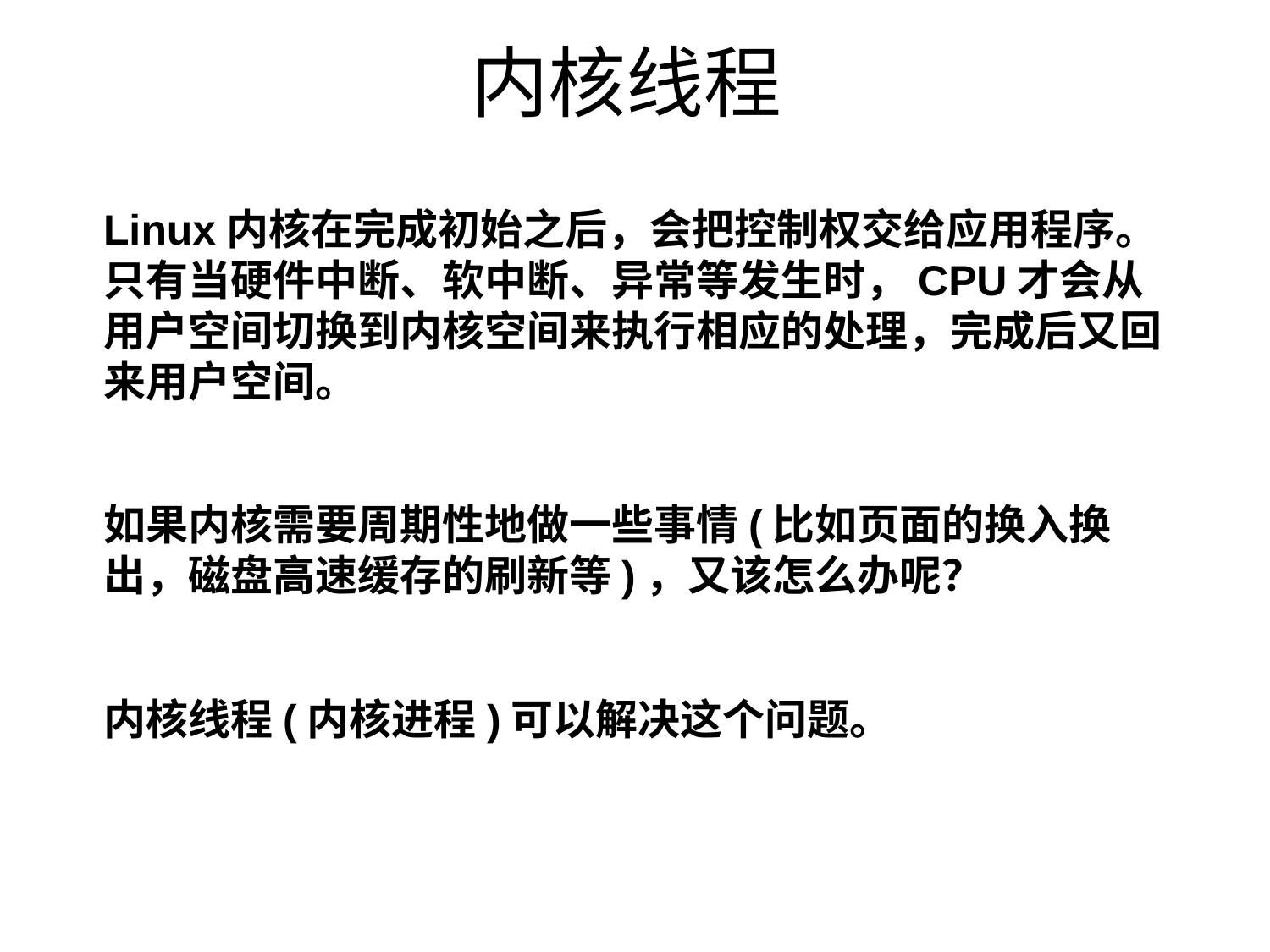

# 内核线程
Linux内核在完成初始之后，会把控制权交给应用程序。只有当硬件中断、软中断、异常等发生时，CPU才会从用户空间切换到内核空间来执行相应的处理，完成后又回来用户空间。

如果内核需要周期性地做一些事情(比如页面的换入换出，磁盘高速缓存的刷新等)，又该怎么办呢？

内核线程(内核进程)可以解决这个问题。